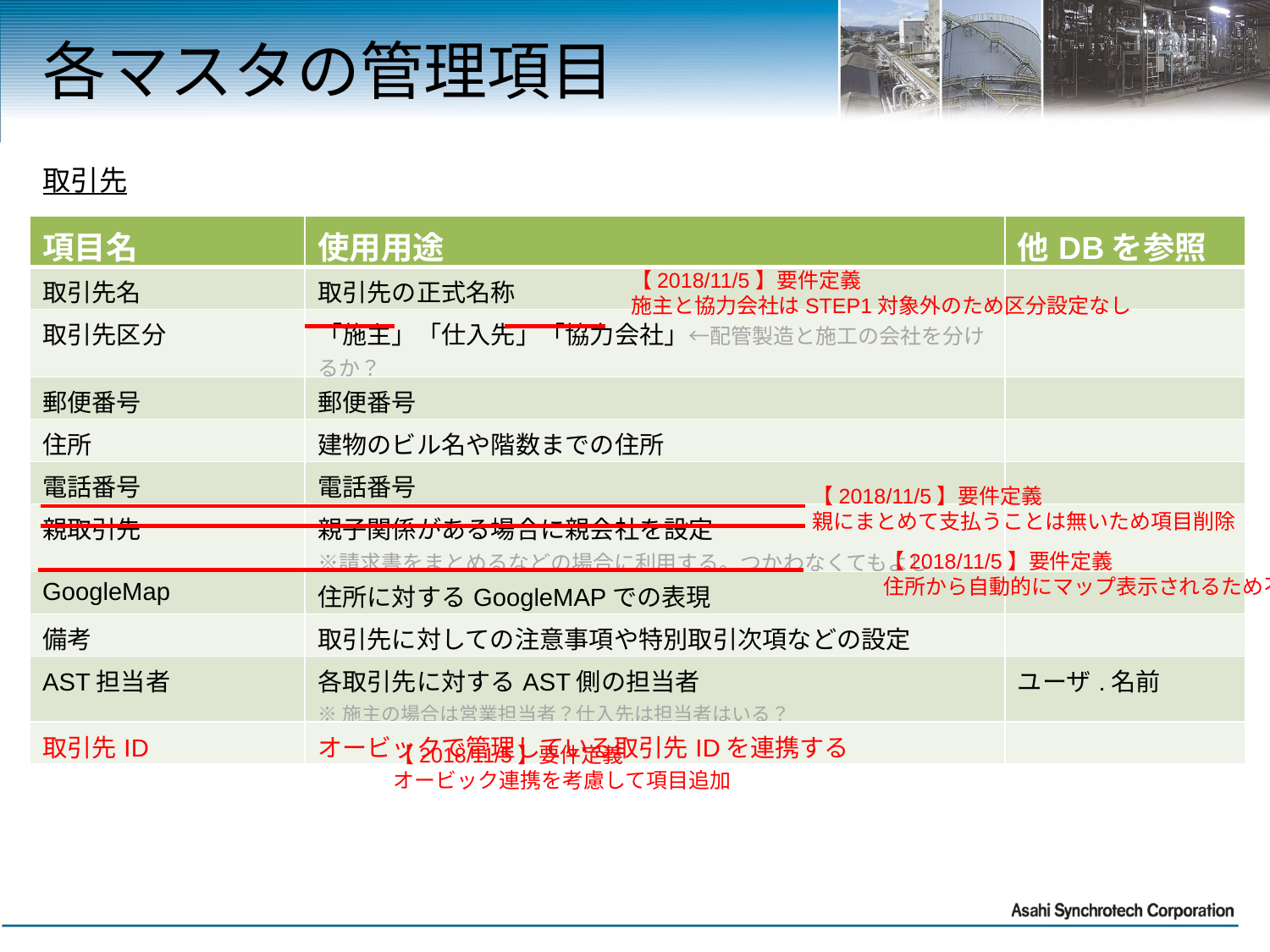

# 各マスタの管理項目
取引先
| 項目名 | 使用用途 | 他DBを参照 |
| --- | --- | --- |
| 取引先名 | 取引先の正式名称 |  |
| 取引先区分 | 「施主」「仕入先」「協力会社」←配管製造と施工の会社を分けるか？ |  |
| 郵便番号 | 郵便番号 |  |
| 住所 | 建物のビル名や階数までの住所 |  |
| 電話番号 | 電話番号 |  |
| 親取引先 | 親子関係がある場合に親会社を設定 ※請求書をまとめるなどの場合に利用する。つかわなくてもよし |  |
| GoogleMap | 住所に対するGoogleMAPでの表現 |  |
| 備考 | 取引先に対しての注意事項や特別取引次項などの設定 |  |
| AST担当者 | 各取引先に対するAST側の担当者 ※施主の場合は営業担当者？仕入先は担当者はいる？ | ユーザ.名前 |
| 取引先ID | オービックで管理している取引先IDを連携する |  |
【2018/11/5】要件定義
施主と協力会社はSTEP1対象外のため区分設定なし
【2018/11/5】要件定義
親にまとめて支払うことは無いため項目削除
【2018/11/5】要件定義
住所から自動的にマップ表示されるため不要
【2018/11/5】要件定義
オービック連携を考慮して項目追加